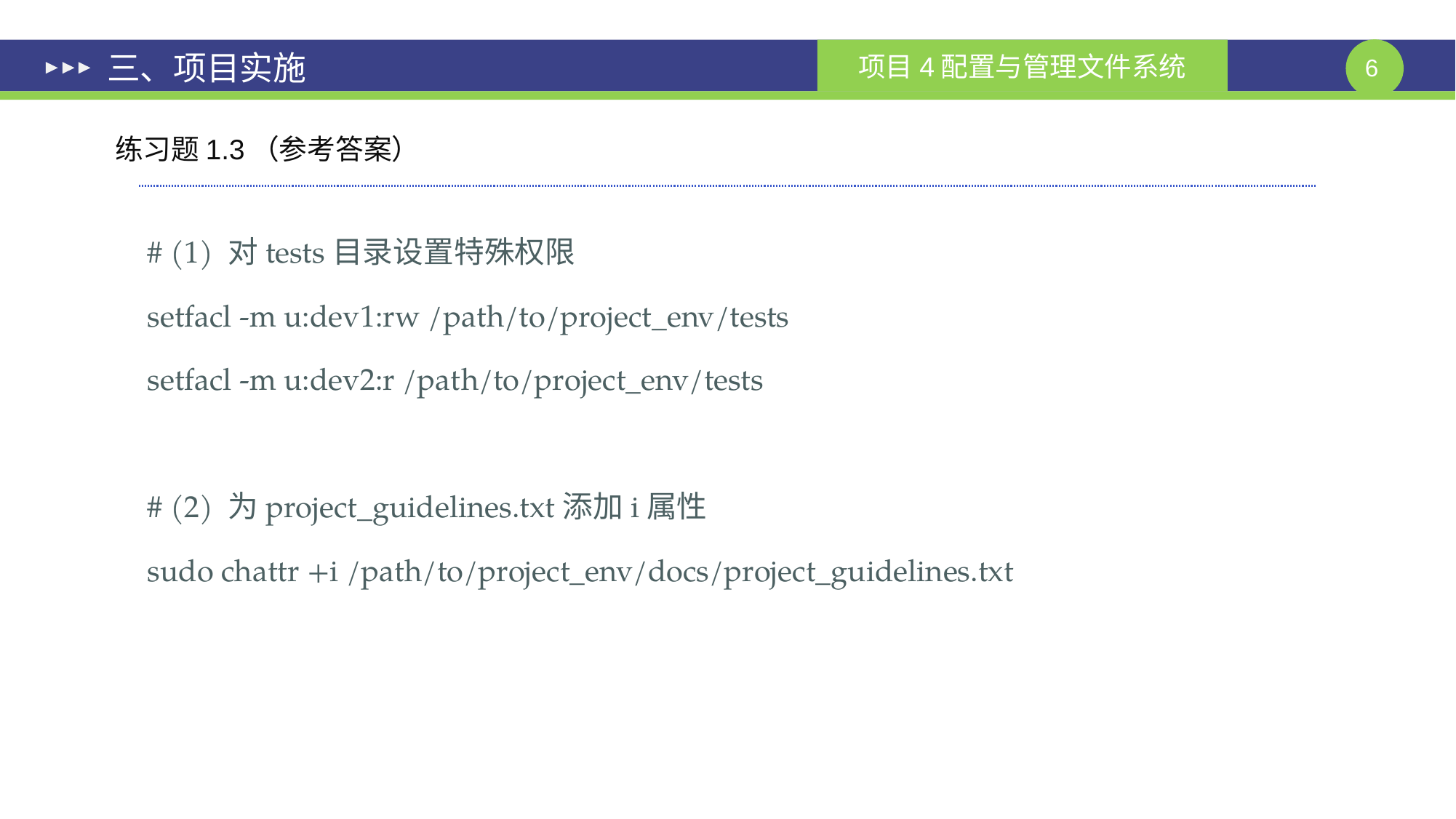

# 三、项目实施
练习题1.3（参考答案）

# (1) 对tests目录设置特殊权限
setfacl -m u:dev1:rw /path/to/project_env/tests
setfacl -m u:dev2:r /path/to/project_env/tests

# (2) 为project_guidelines.txt添加i属性
sudo chattr +i /path/to/project_env/docs/project_guidelines.txt